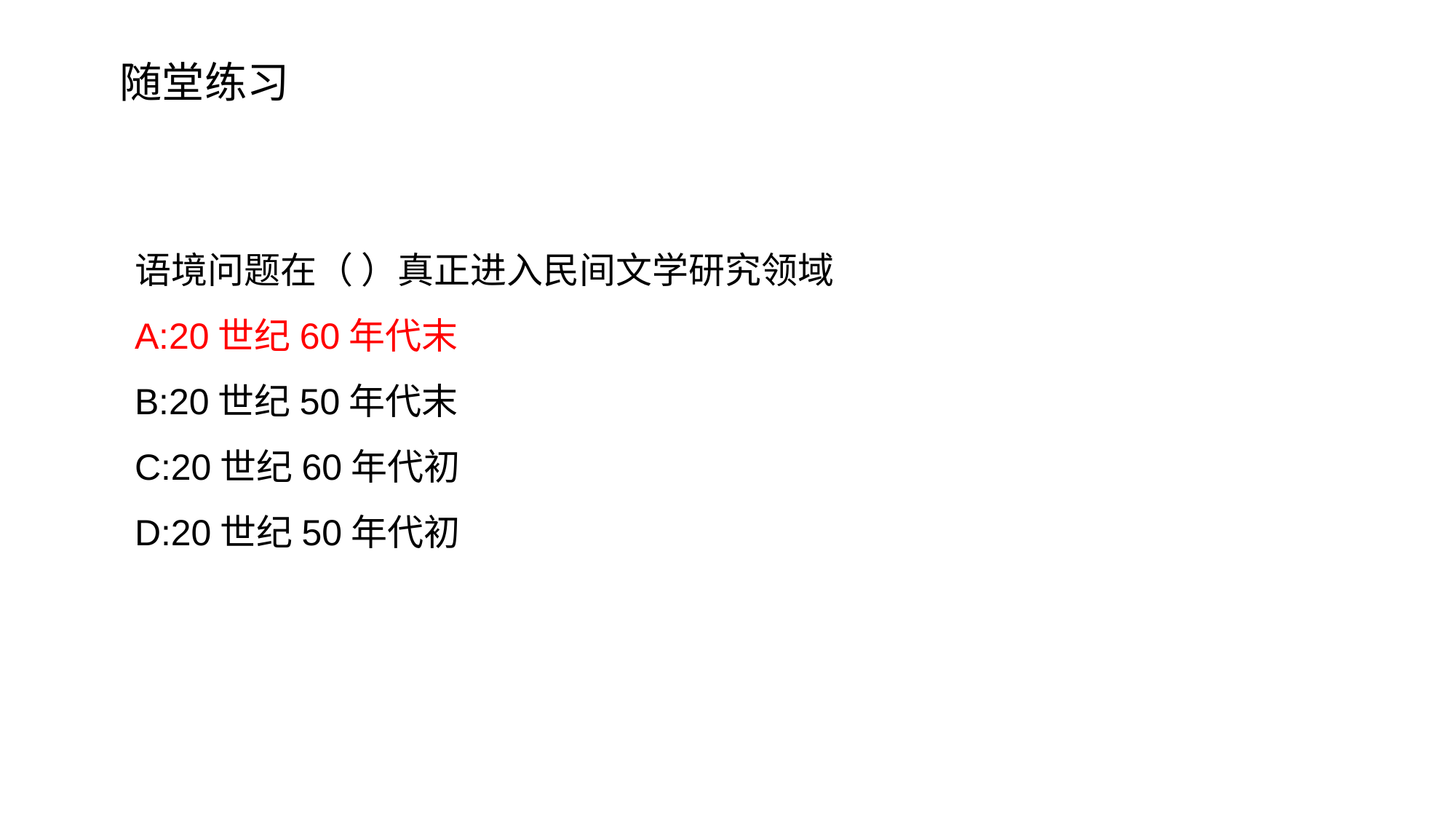

随堂练习
语境问题在（ ）真正进入民间文学研究领域
A:20世纪60年代末
B:20世纪50年代末
C:20世纪60年代初
D:20世纪50年代初